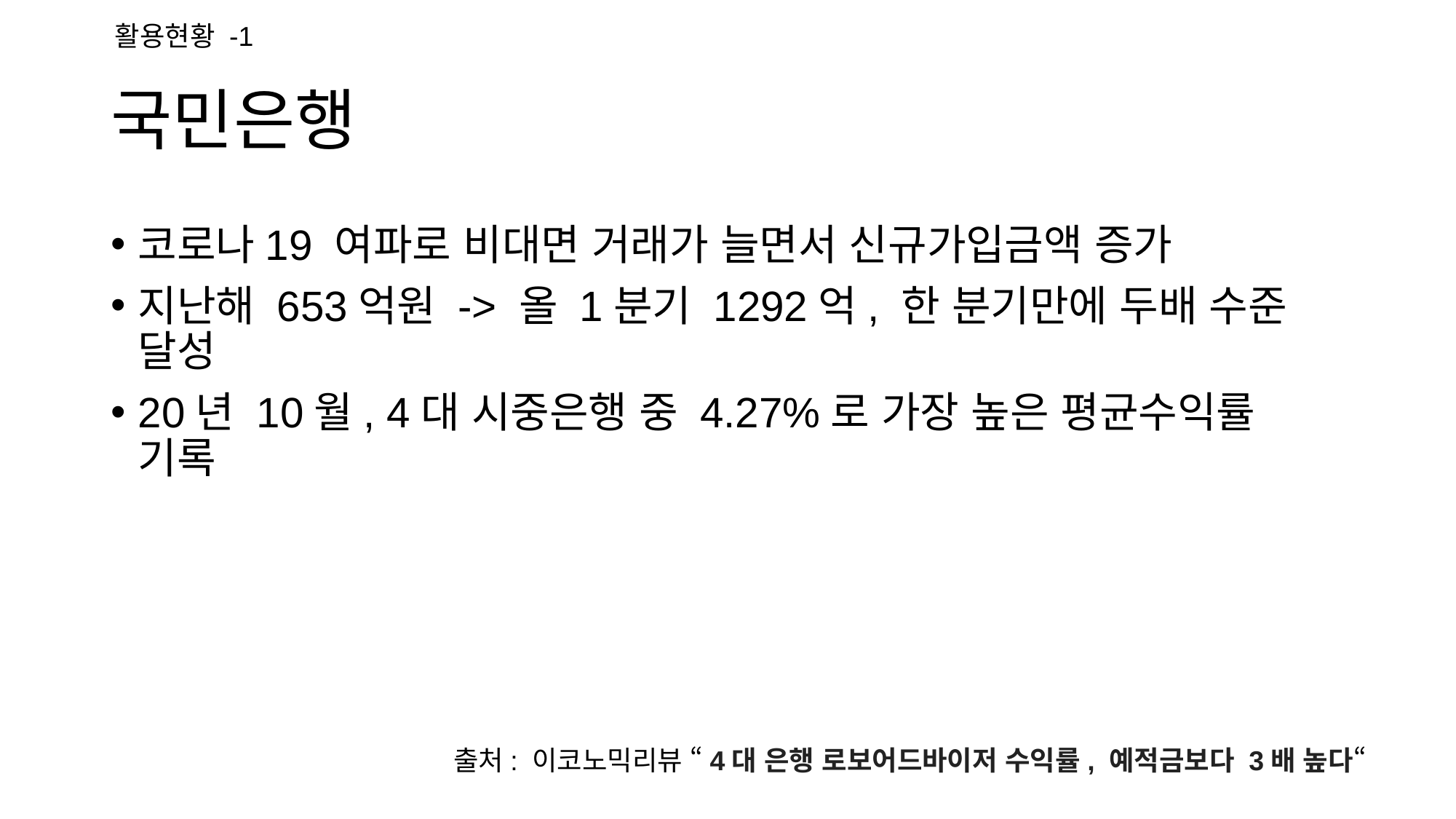

활용현황 -1
# 국민은행
코로나19 여파로 비대면 거래가 늘면서 신규가입금액 증가
지난해 653억원 -> 올 1분기 1292억, 한 분기만에 두배 수준 달성
20년 10월, 4대 시중은행 중 4.27%로 가장 높은 평균수익률 기록
출처: 이코노믹리뷰 “4대 은행 로보어드바이저 수익률, 예적금보다 3배 높다“